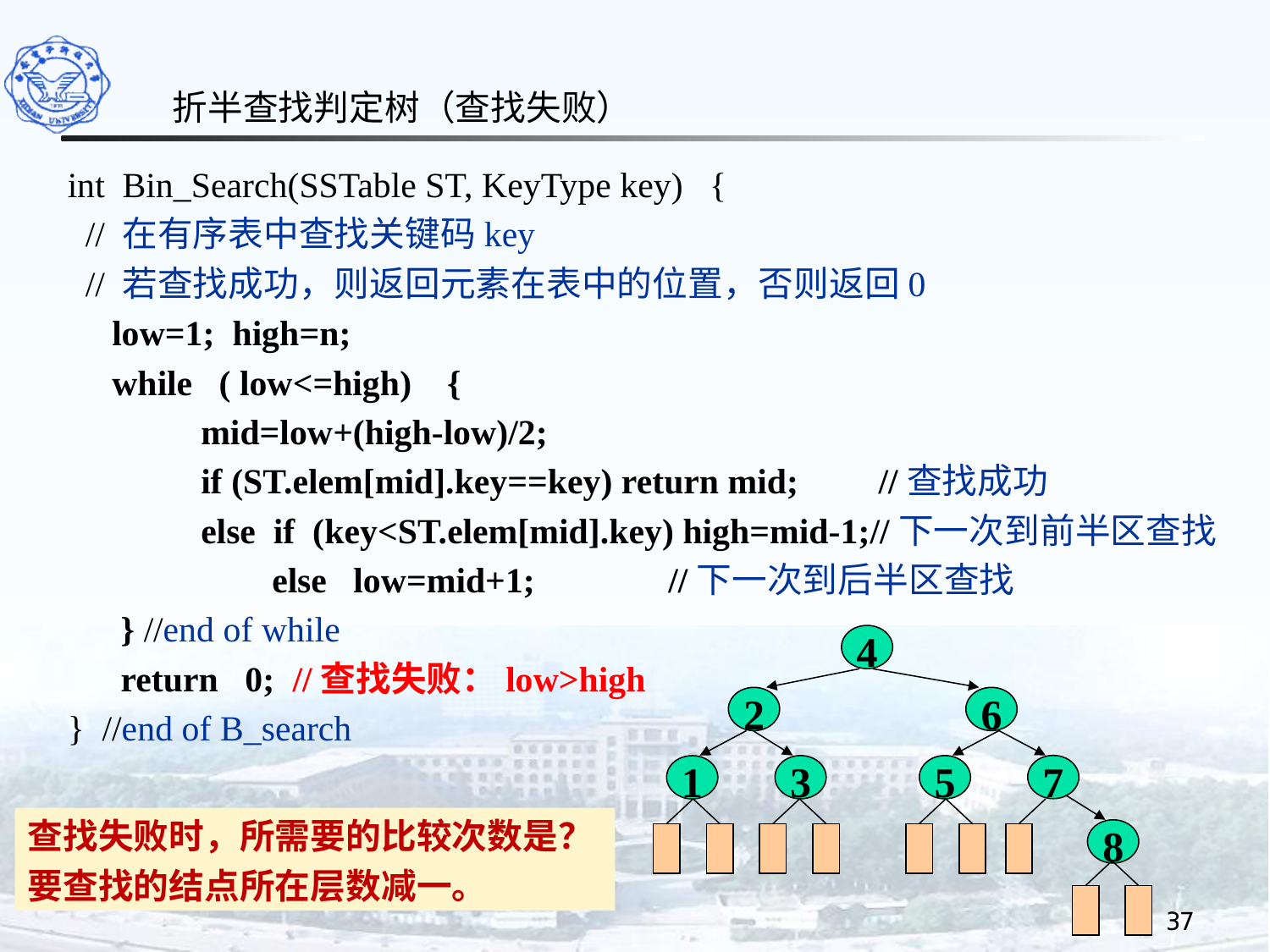

折半查找判定树（查找失败）
int  Bin_Search(SSTable ST, KeyType key)   {
  // 在有序表中查找关键码key
  // 若查找成功，则返回元素在表中的位置，否则返回0
     low=1;  high=n;
     while   ( low<=high)    {
               mid=low+(high-low)/2;
               if (ST.elem[mid].key==key) return mid;         //查找成功
               else  if  (key<ST.elem[mid].key) high=mid-1;//下一次到前半区查找
                       else   low=mid+1;               //下一次到后半区查找
      } //end of while
      return   0;  //查找失败：low>high
}  //end of B_search
4

2
6

7
3
5
1

8

查找失败时，所需要的比较次数是？
要查找的结点所在层数减一。
37